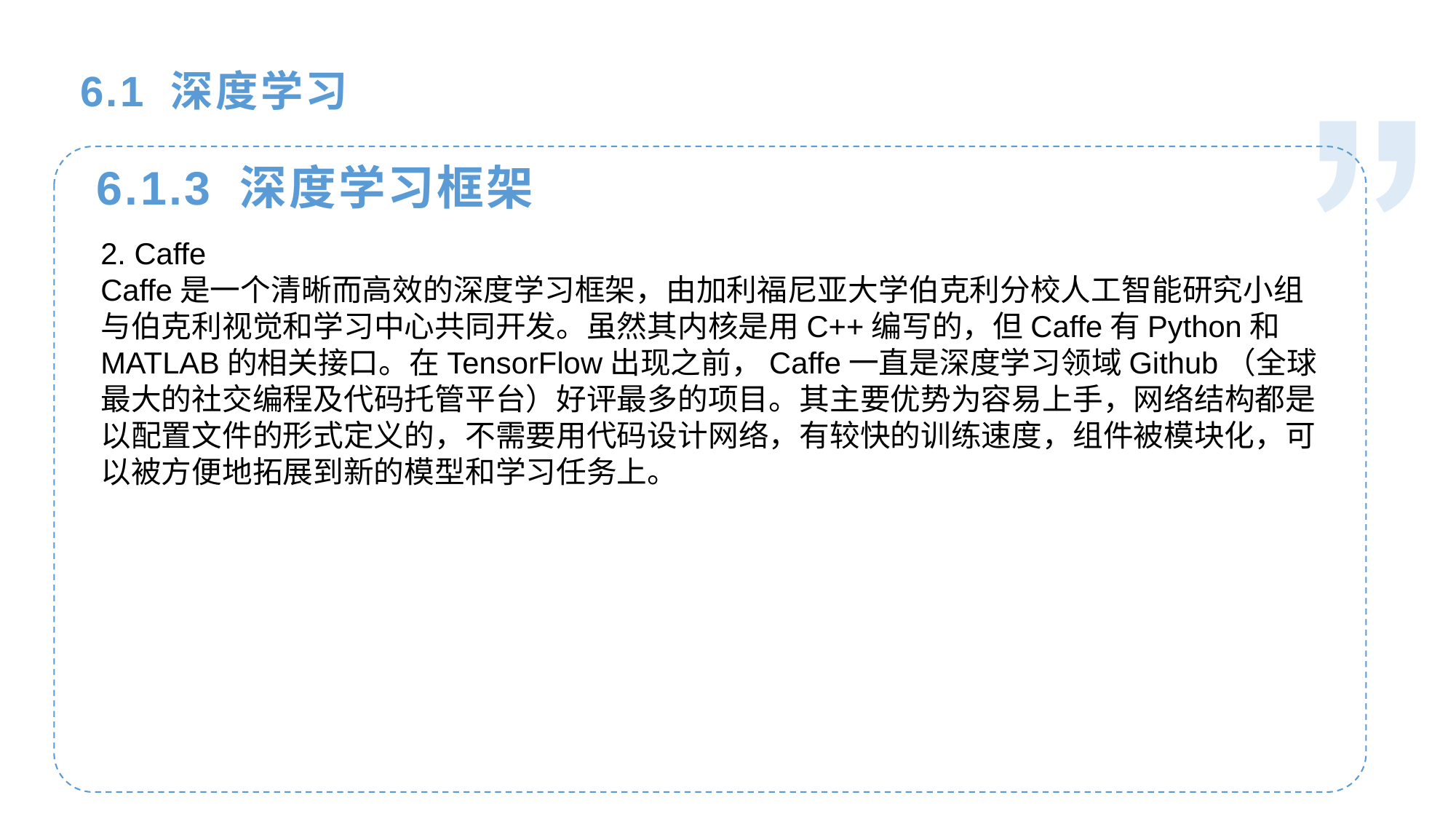

人工智能基础
6.1 深度学习

6.1.3 深度学习框架

2. Caffe
Caffe是一个清晰而高效的深度学习框架，由加利福尼亚大学伯克利分校人工智能研究小组与伯克利视觉和学习中心共同开发。虽然其内核是用C++编写的，但Caffe有Python和MATLAB的相关接口。在TensorFlow出现之前，Caffe一直是深度学习领域Github（全球最大的社交编程及代码托管平台）好评最多的项目。其主要优势为容易上手，网络结构都是以配置文件的形式定义的，不需要用代码设计网络，有较快的训练速度，组件被模块化，可以被方便地拓展到新的模型和学习任务上。